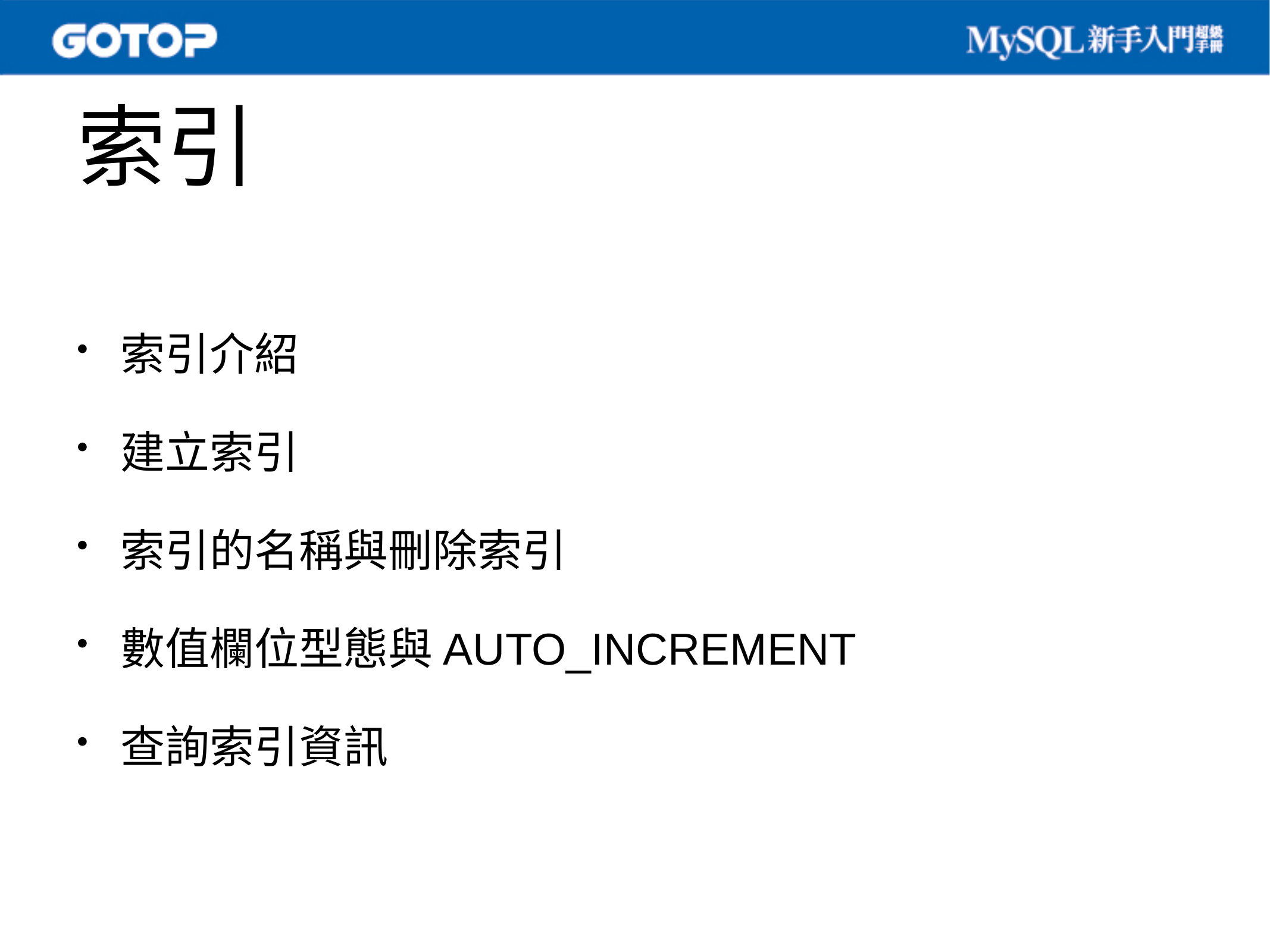

# 索引
索引介紹
建立索引
索引的名稱與刪除索引
數值欄位型態與AUTO_INCREMENT
查詢索引資訊